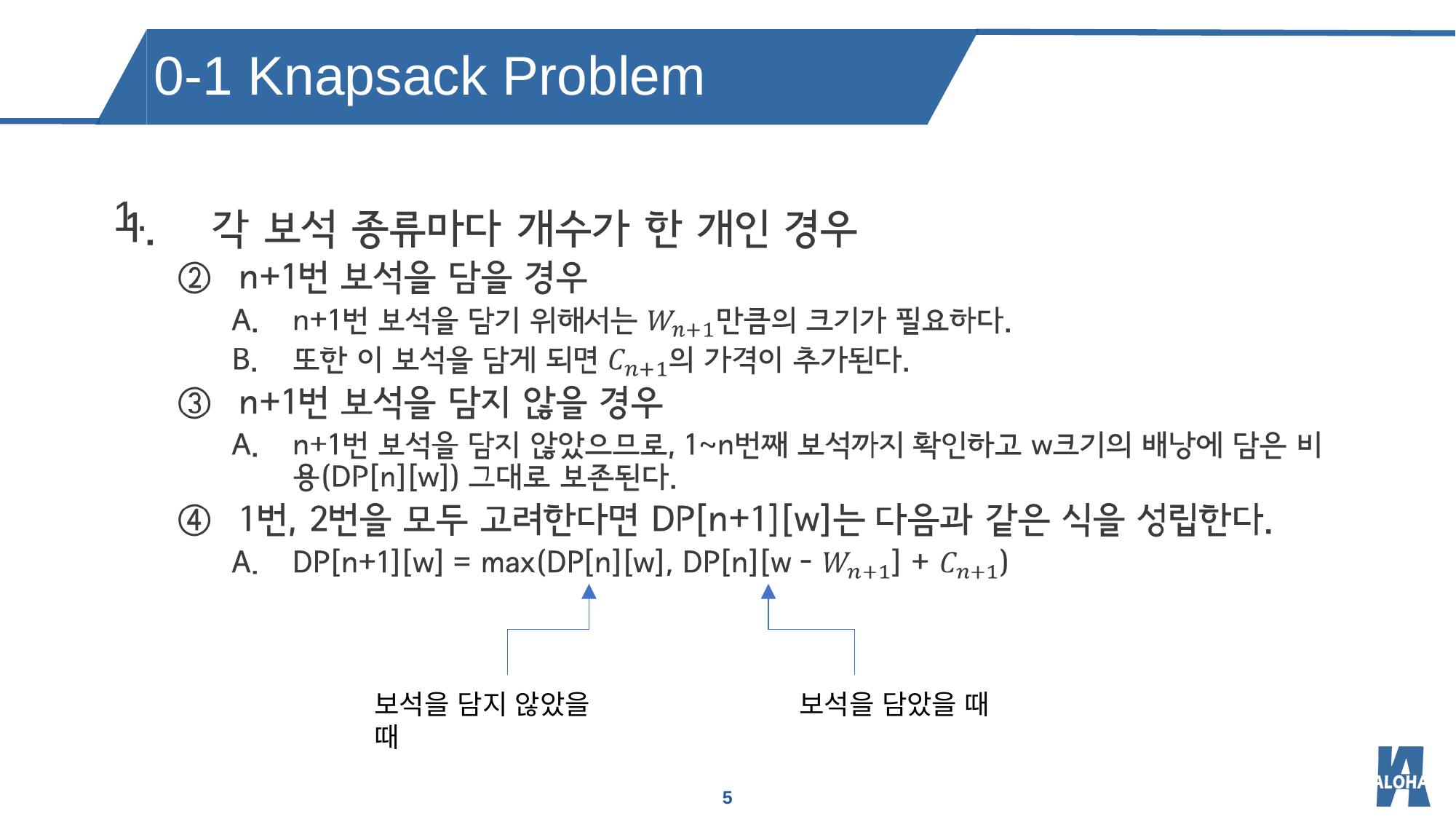

0-1 Knapsack Problem

보석을 담지 않았을 때
보석을 담았을 때
5